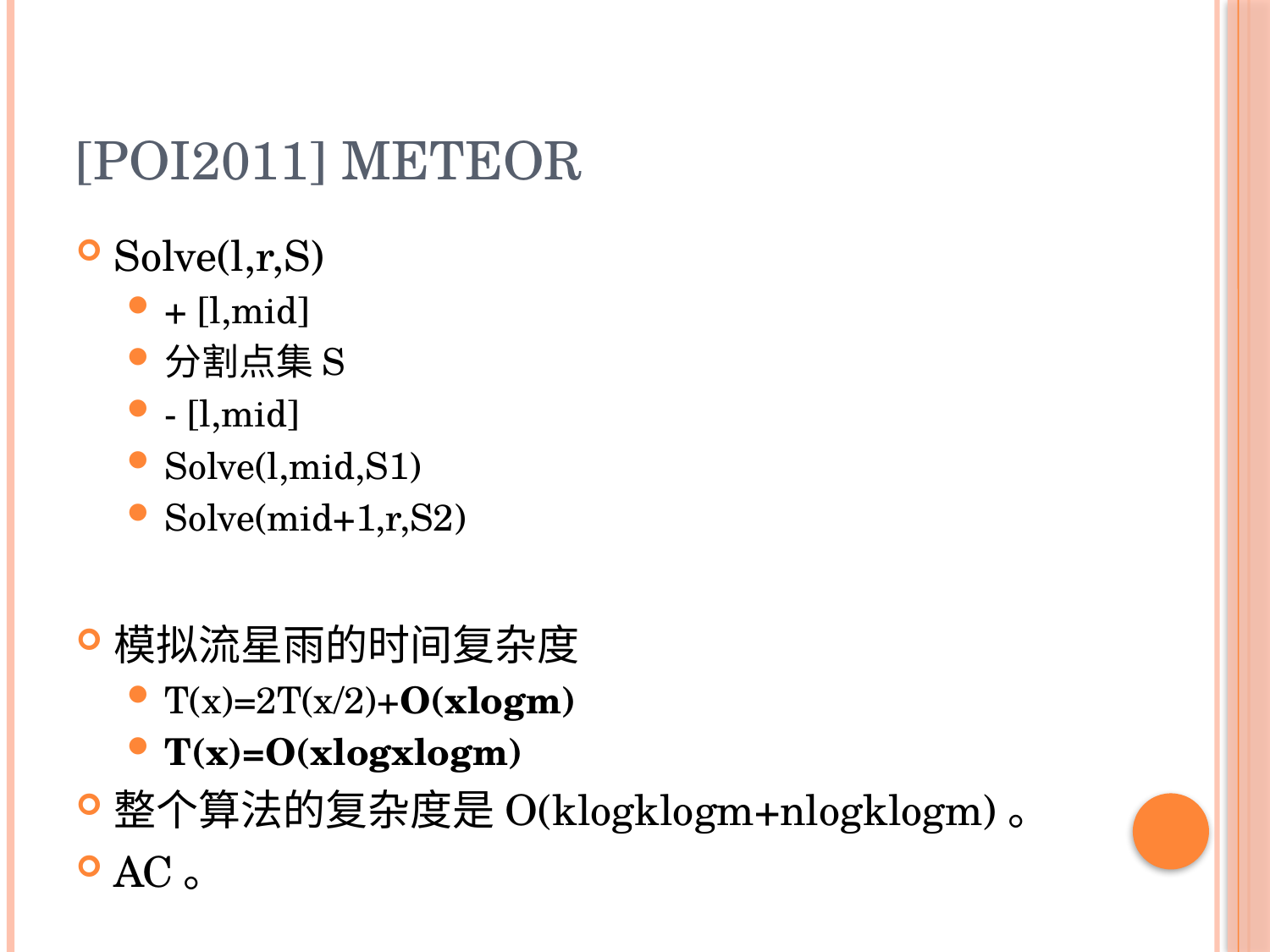

# [POI2011] Meteor
Solve(l,r,S)
+ [l,mid]
分割点集S
- [l,mid]
Solve(l,mid,S1)
Solve(mid+1,r,S2)

模拟流星雨的时间复杂度
T(x)=2T(x/2)+O(xlogm)
T(x)=O(xlogxlogm)
整个算法的复杂度是O(klogklogm+nlogklogm)。
AC。